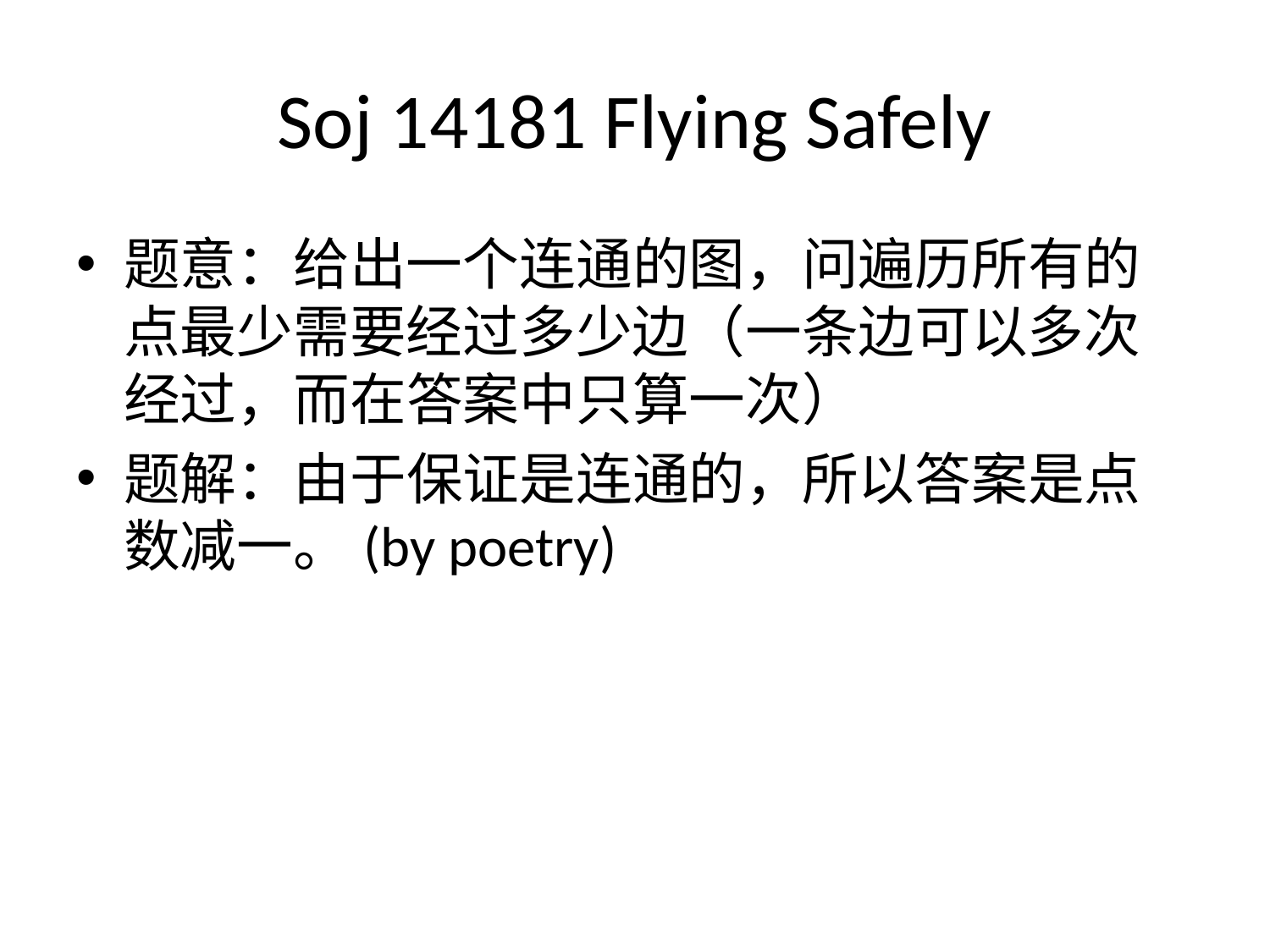

# Soj 14181 Flying Safely
题意：给出一个连通的图，问遍历所有的点最少需要经过多少边（一条边可以多次经过，而在答案中只算一次）
题解：由于保证是连通的，所以答案是点数减一。(by poetry)